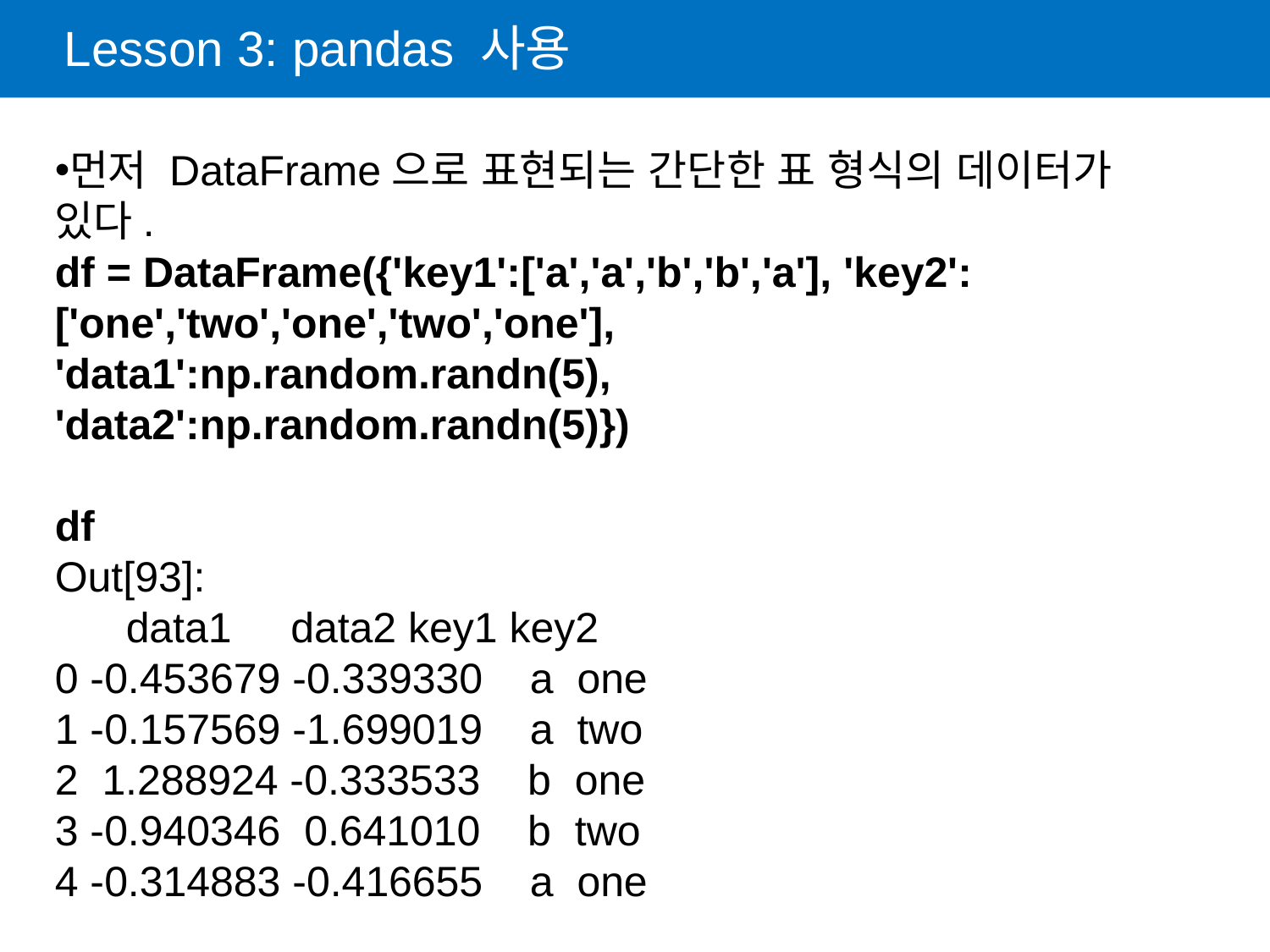

# Lesson 3: pandas 사용
먼저 DataFrame으로 표현되는 간단한 표 형식의 데이터가 있다.
df = DataFrame({'key1':['a','a','b','b','a'], 'key2':['one','two','one','two','one'], 'data1':np.random.randn(5), 'data2':np.random.randn(5)})

df
Out[93]:
      data1     data2 key1 key2
0 -0.453679 -0.339330    a  one
1 -0.157569 -1.699019    a  two
2  1.288924 -0.333533    b  one
3 -0.940346  0.641010    b  two
4 -0.314883 -0.416655    a  one